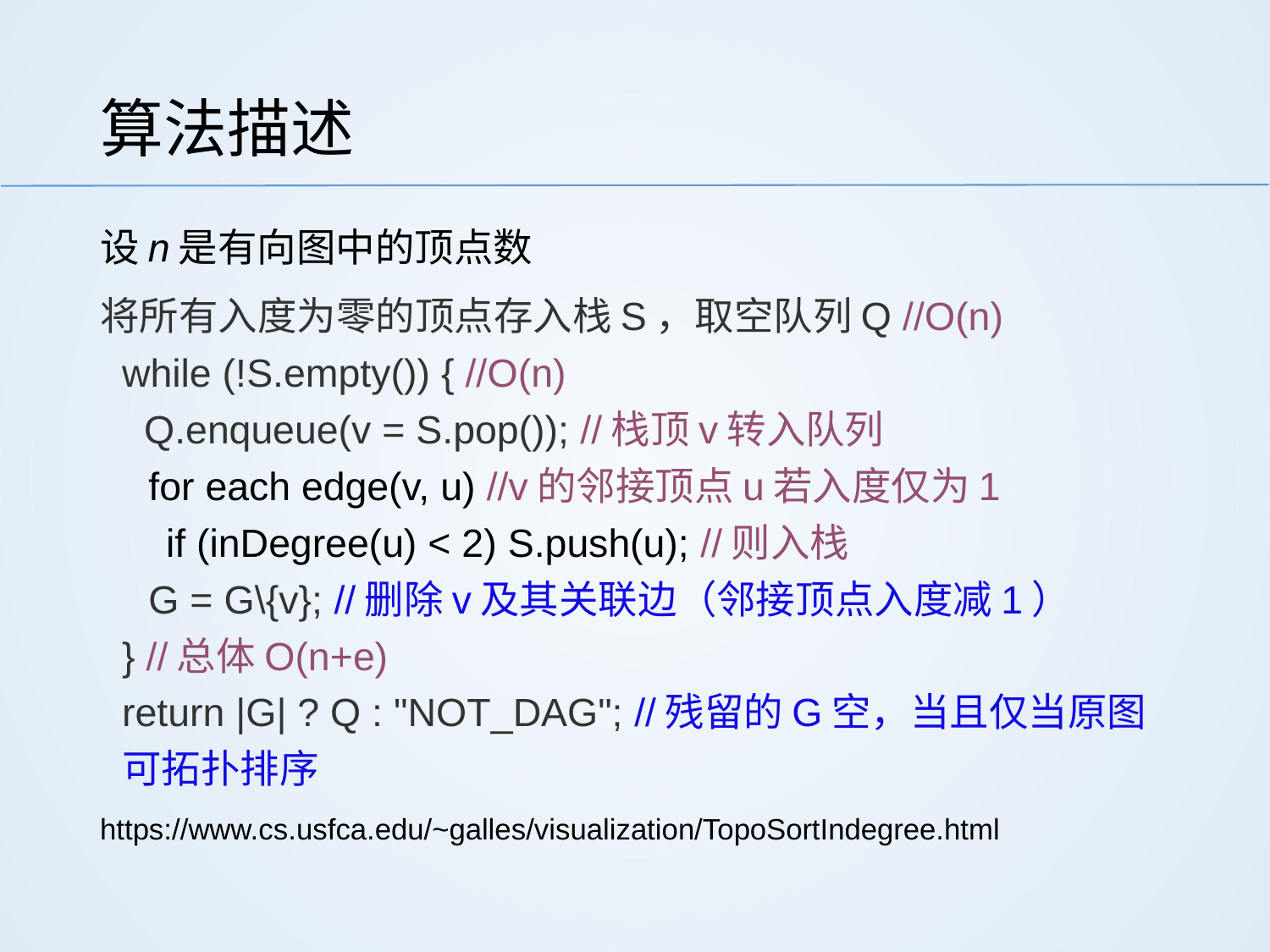

# 算法描述
设n是有向图中的顶点数
将所有入度为零的顶点存入栈S，取空队列Q //O(n)
while (!S.empty()) { //O(n)
  Q.enqueue(v = S.pop()); //栈顶v转入队列
  for each edge(v, u) //v的邻接顶点u若入度仅为1
    if (inDegree(u) < 2) S.push(u); //则入栈
  G = G\{v}; //删除v及其关联边（邻接顶点入度减1）
} //总体O(n+e)
return |G| ? Q : "NOT_DAG"; //残留的G空，当且仅当原图可拓扑排序
https://www.cs.usfca.edu/~galles/visualization/TopoSortIndegree.html
9